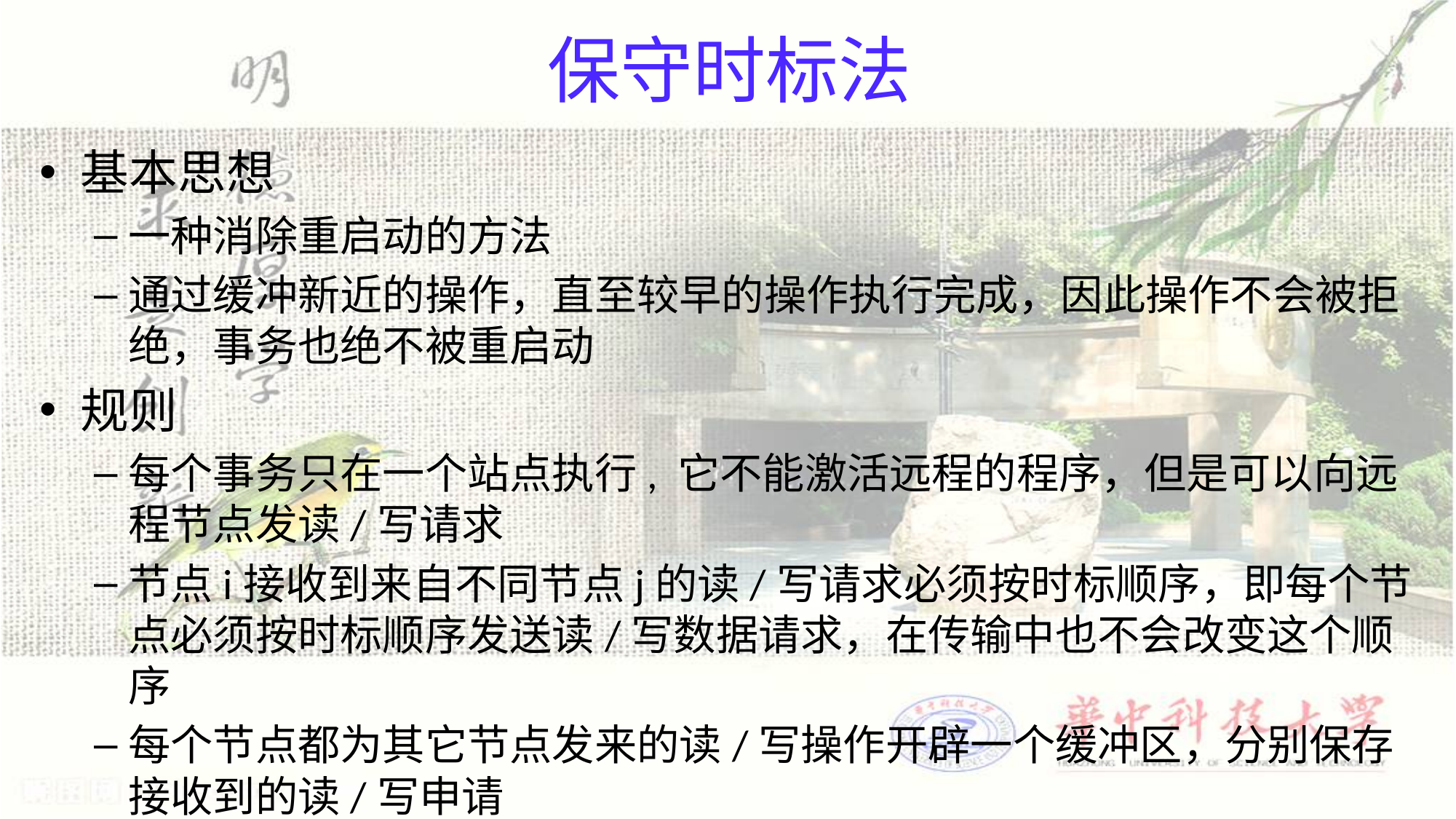

# 保守时标法
基本思想
一种消除重启动的方法
通过缓冲新近的操作，直至较早的操作执行完成，因此操作不会被拒绝，事务也绝不被重启动
规则
每个事务只在一个站点执行, 它不能激活远程的程序，但是可以向远程节点发读/写请求
节点i接收到来自不同节点j的读/写请求必须按时标顺序，即每个节点必须按时标顺序发送读/写数据请求，在传输中也不会改变这个顺序
每个节点都为其它节点发来的读/写操作开辟一个缓冲区，分别保存接收到的读/写申请